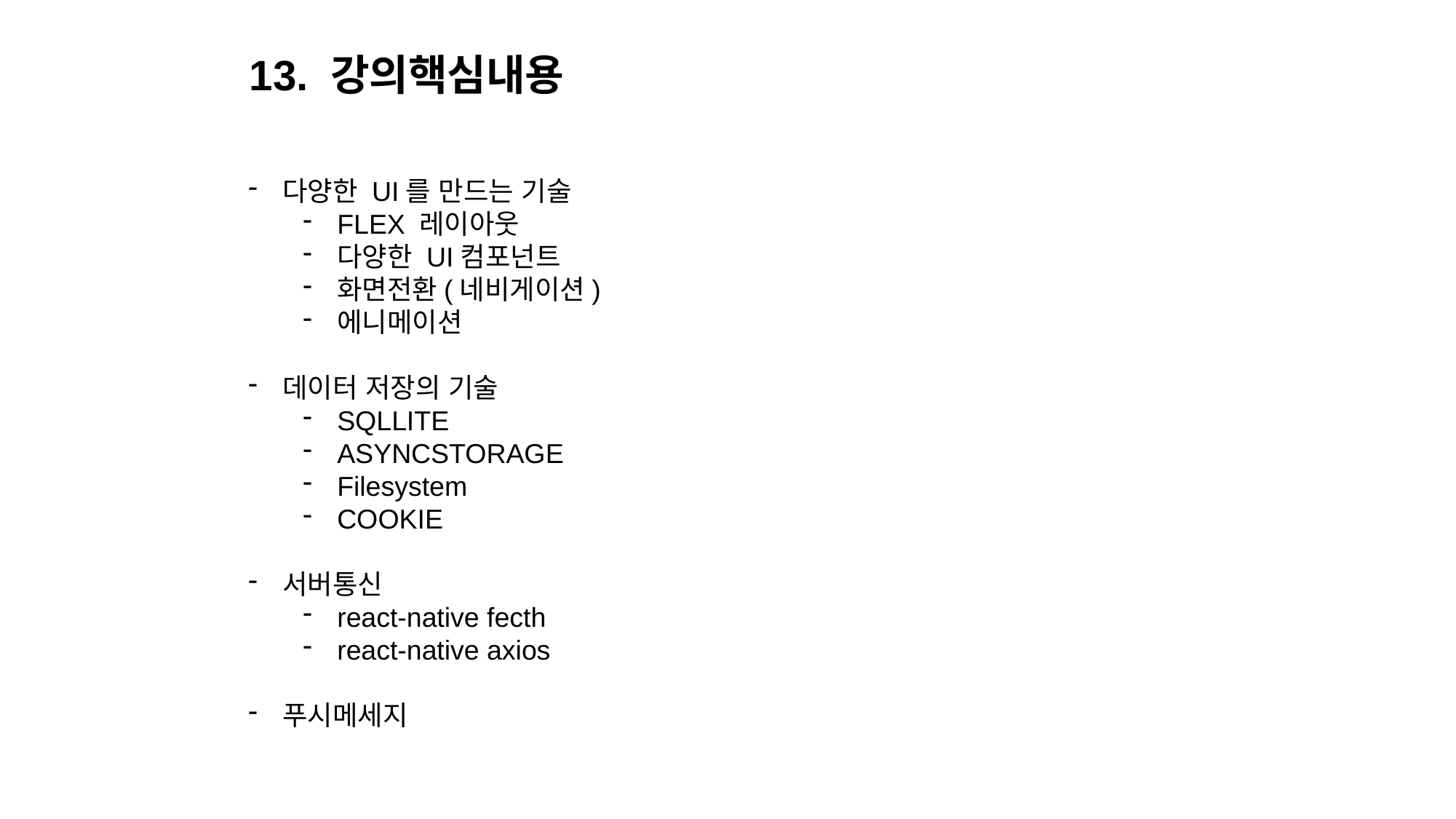

13. 강의핵심내용
다양한 UI를 만드는 기술
FLEX 레이아웃
다양한 UI컴포넌트
화면전환(네비게이션)
에니메이션

데이터 저장의 기술
SQLLITE
ASYNCSTORAGE
Filesystem
COOKIE

서버통신
react-native fecth
react-native axios

푸시메세지